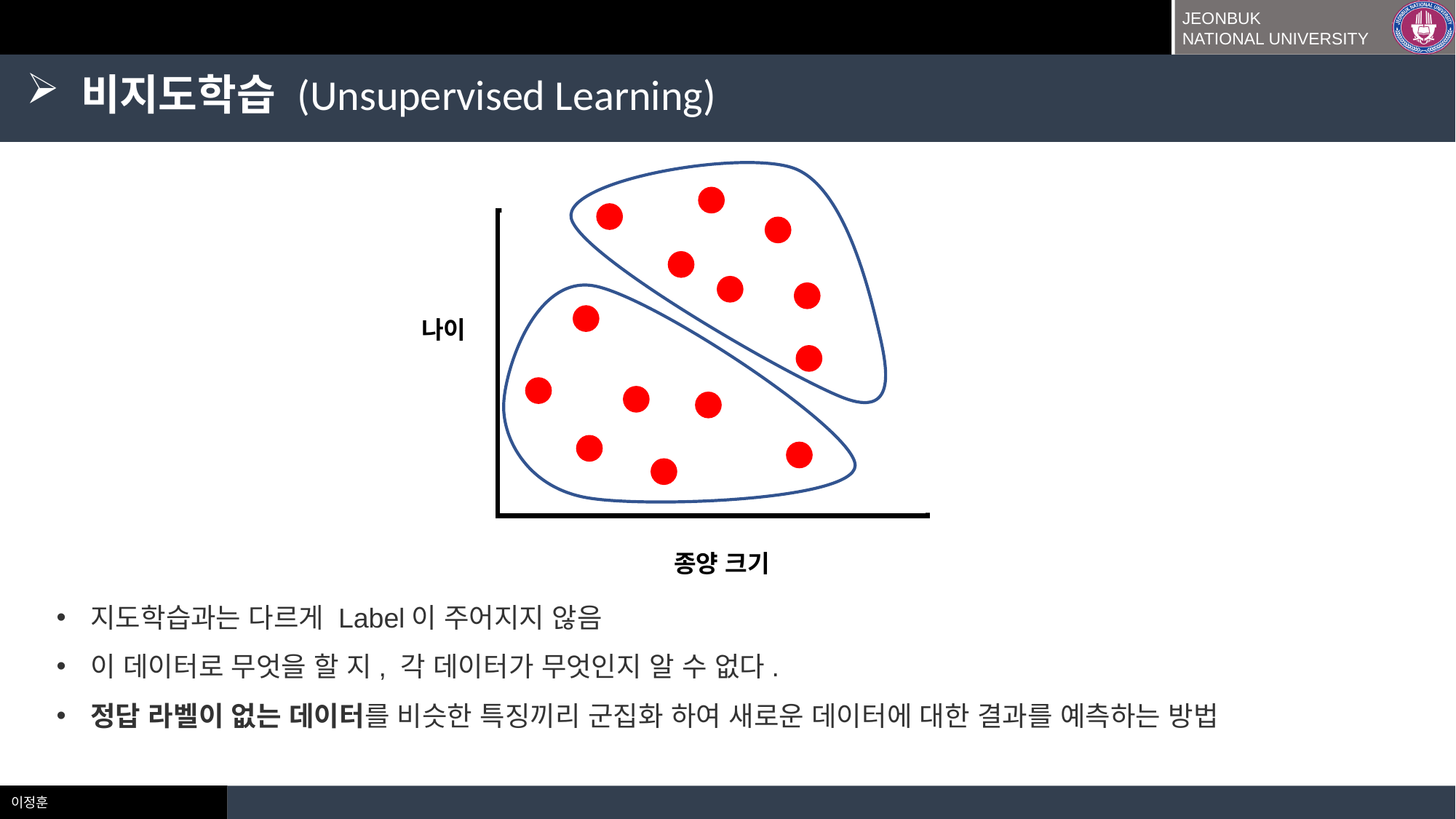

비지도학습 (Unsupervised Learning)

나이

 종양 크기
지도학습과는 다르게 Label이 주어지지 않음
이 데이터로 무엇을 할 지, 각 데이터가 무엇인지 알 수 없다.
정답 라벨이 없는 데이터를 비슷한 특징끼리 군집화 하여 새로운 데이터에 대한 결과를 예측하는 방법